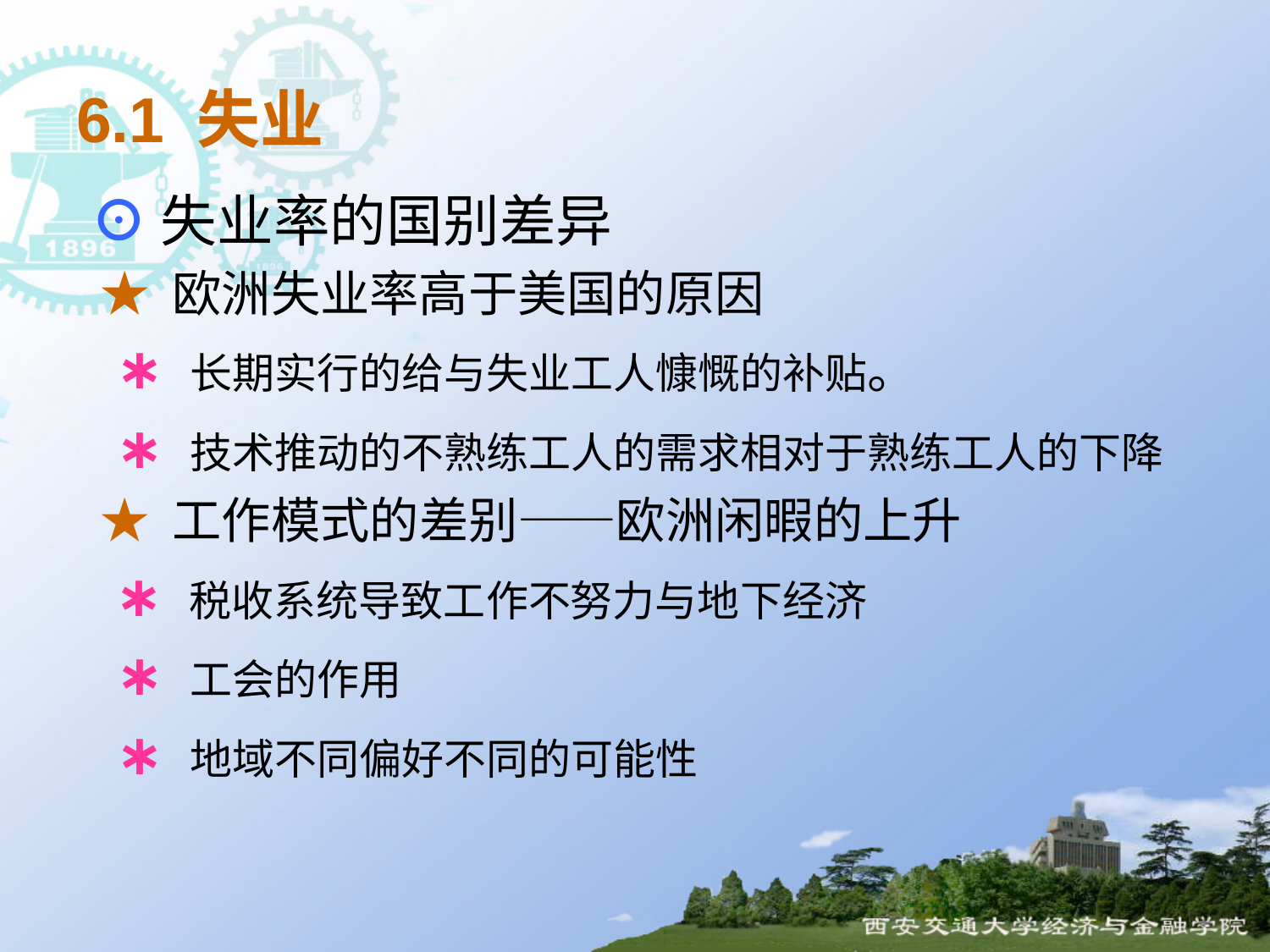

6.1 失业
 ⊙失业率的国别差异
  ★ 欧洲失业率高于美国的原因
   ∗ 长期实行的给与失业工人慷慨的补贴。
   ∗ 技术推动的不熟练工人的需求相对于熟练工人的下降
  ★ 工作模式的差别——欧洲闲暇的上升
    ∗ 税收系统导致工作不努力与地下经济
   ∗ 工会的作用
   ∗ 地域不同偏好不同的可能性